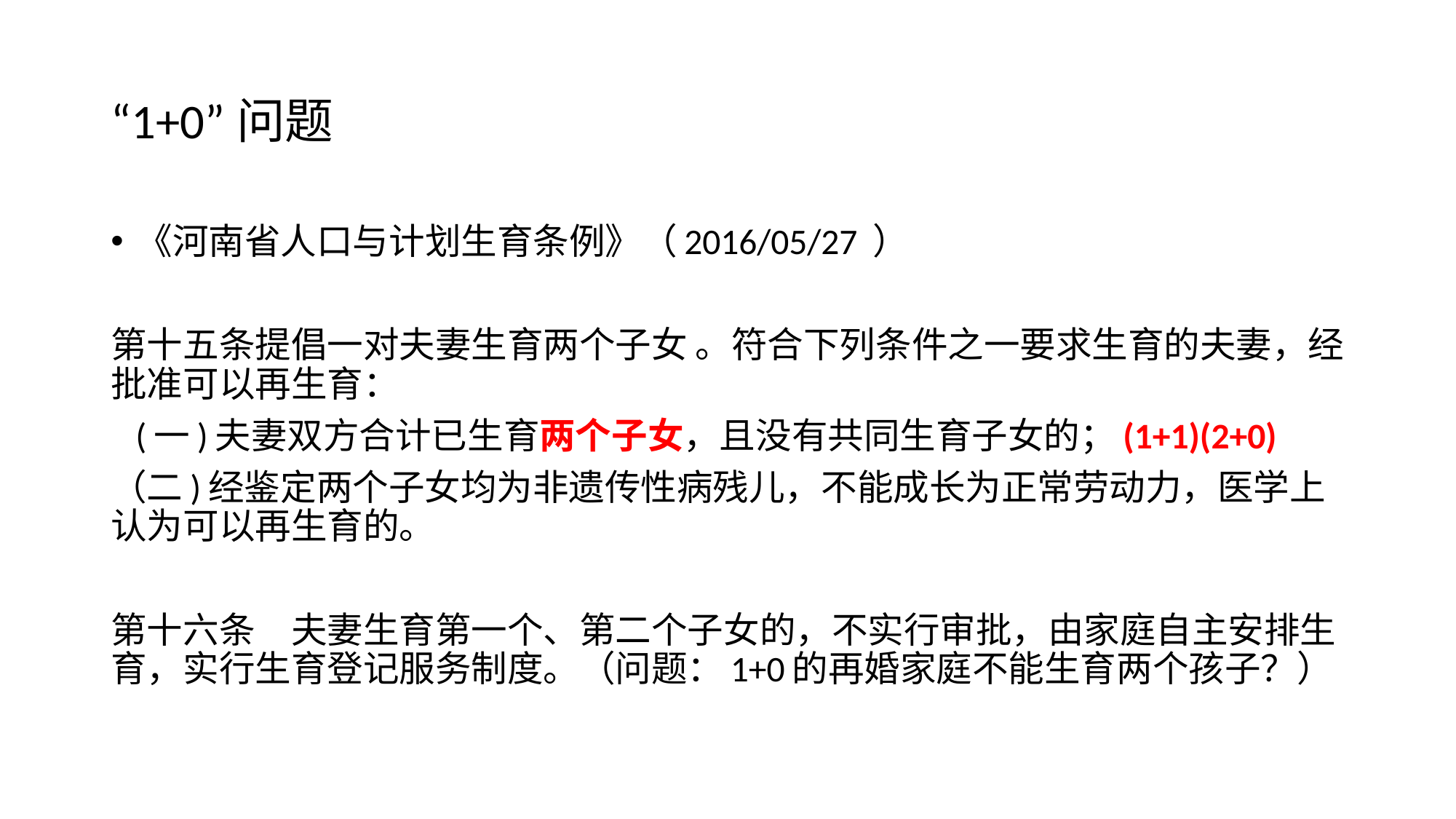

# “1+0”问题
《河南省人口与计划生育条例》（2016/05/27 ）

第十五条提倡一对夫妻生育两个子女 。符合下列条件之一要求生育的夫妻，经批准可以再生育：
   (一)夫妻双方合计已生育两个子女，且没有共同生育子女的；(1+1)(2+0)
（二)经鉴定两个子女均为非遗传性病残儿，不能成长为正常劳动力，医学上认为可以再生育的。

第十六条　夫妻生育第一个、第二个子女的，不实行审批，由家庭自主安排生育，实行生育登记服务制度。（问题：1+0的再婚家庭不能生育两个孩子？）